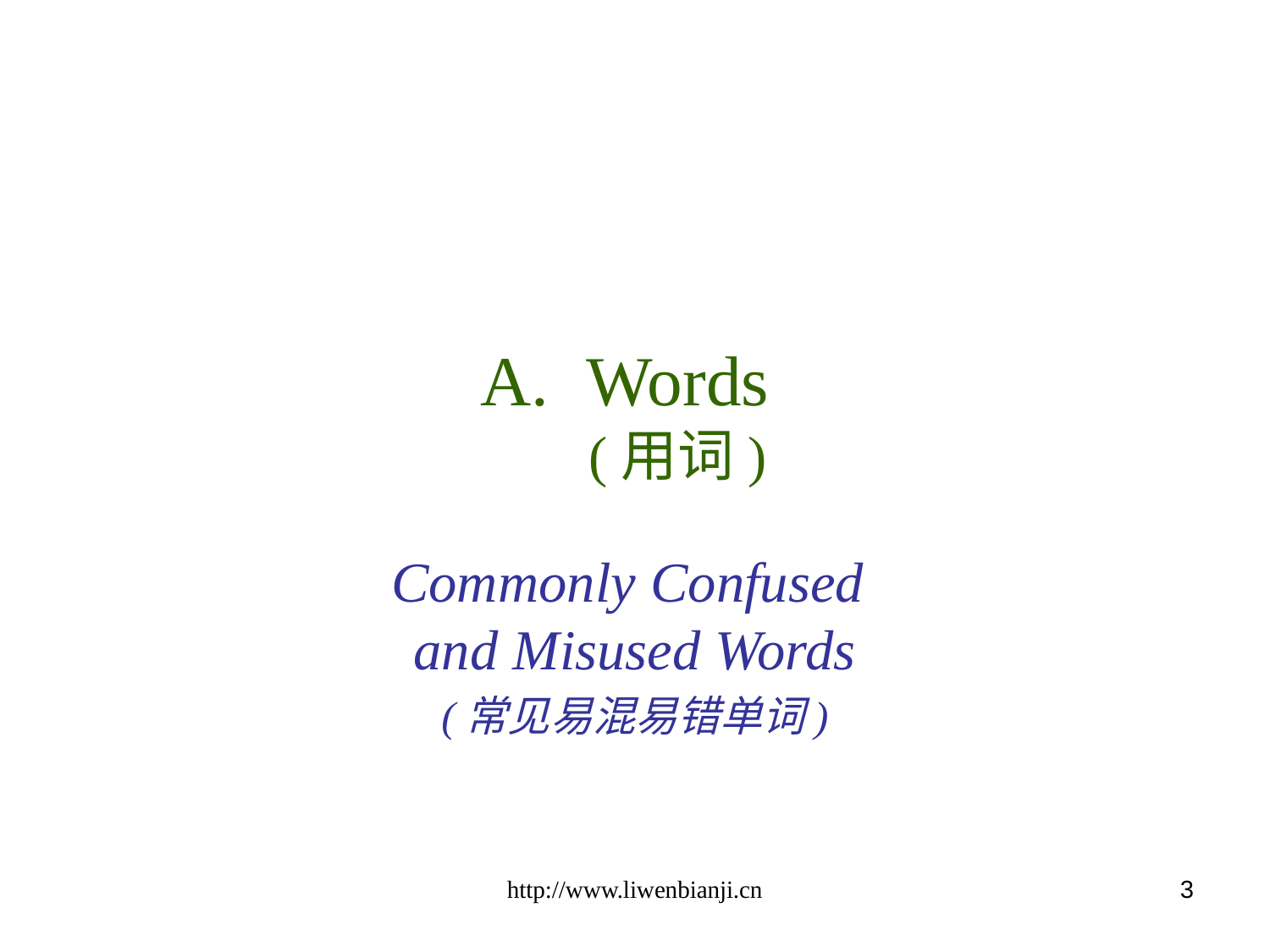

# Words (用词)
Commonly Confused
and Misused Words
(常见易混易错单词)
http://www.liwenbianji.cn
3